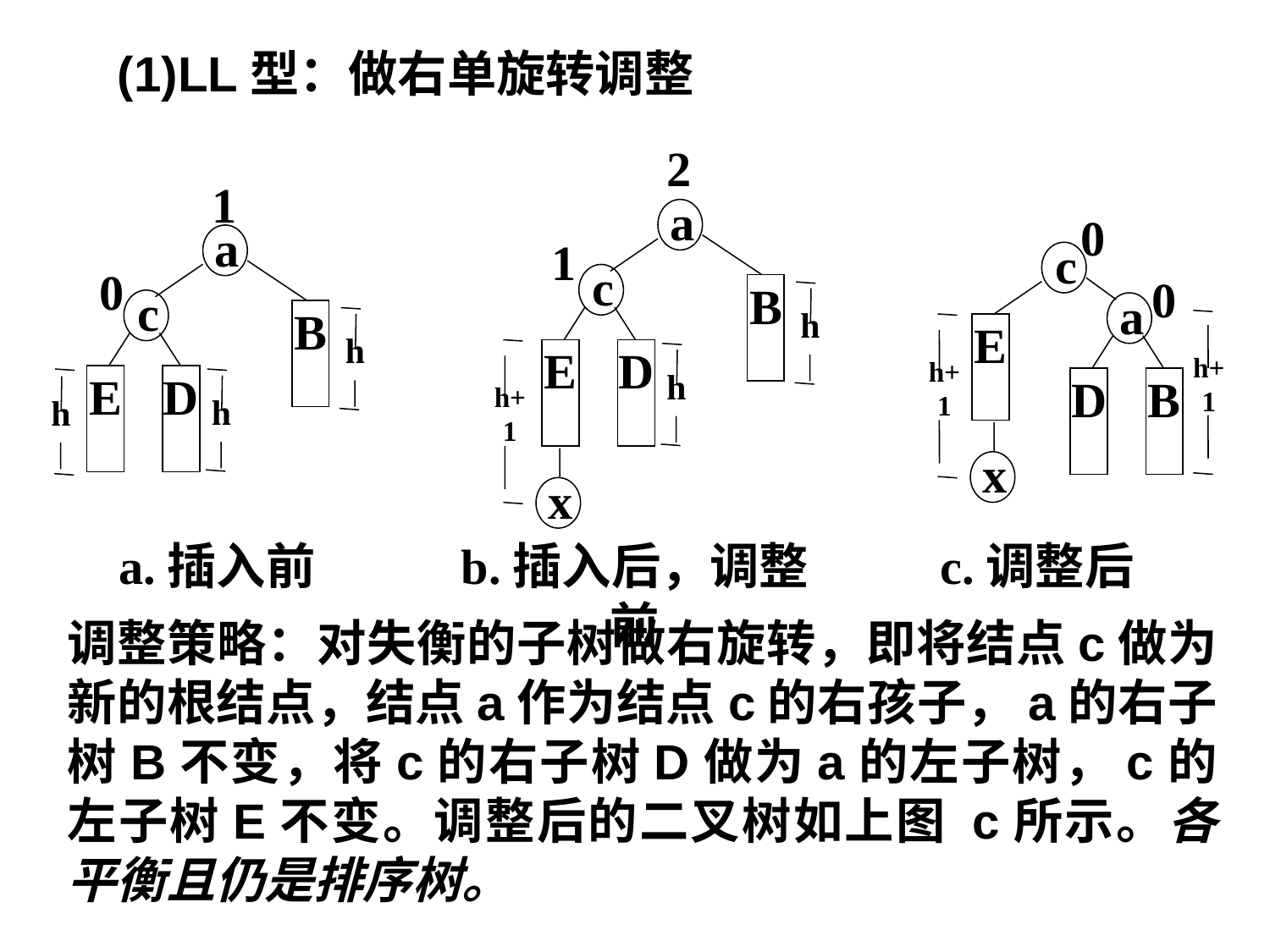

(1)LL型：做右单旋转调整
2

a

1

c

E
D
B

h

h+1

x

h

1

a

c

E
D
B

h

h

h

0

0

c

a

h+1

h+1

E

D
B

x

0

a.插入前
b.插入后，调整前
c.调整后
调整策略：对失衡的子树做右旋转，即将结点c做为新的根结点，结点a作为结点c的右孩子，a的右子树B不变，将c的右子树D做为a的左子树，c的左子树E不变。调整后的二叉树如上图 c所示。各平衡且仍是排序树。